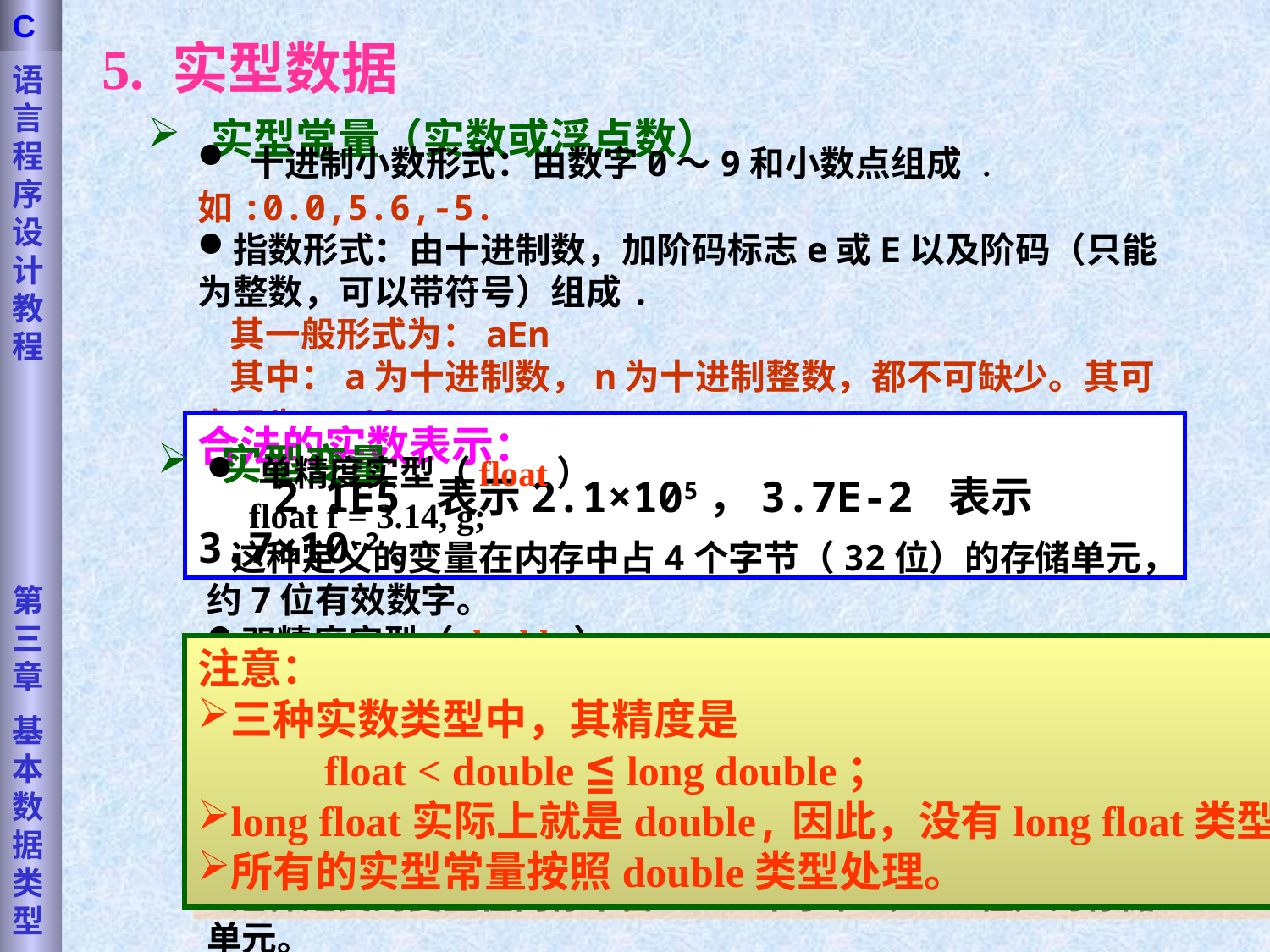

语言程序设计教程

第三章
基本数据类型
C
5. 实型数据
实型常量（实数或浮点数）
 十进制小数形式：由数字0～9和小数点组成 . 如:0.0,5.6,-5.
指数形式：由十进制数，加阶码标志e或E以及阶码（只能为整数，可以带符号）组成.
   其一般形式为：aEn
   其中：a为十进制数，n为十进制整数，都不可缺少。其可表示为a×10n
实型变量
合法的实数表示：
   2.1E5 表示2.1×105，3.7E-2 表示3.7×10-2。
 单精度实型（float）
  float f = 3.14, g;
  这种定义的变量在内存中占4个字节（32位）的存储单元，约7位有效数字。
双精度实型（double）
  double x, y;
  这种定义的变量在内存中占8个字节（64位）的存储单元，约16位有效数字。
长双精度实型（long double）
  long double x, y;
  这种定义的变量在内存中占8~12个字节（128位）的存储单元。

注意：
三种实数类型中，其精度是
     float < double ≦ long double；
long float实际上就是double,因此，没有long float类型；
所有的实型常量按照double类型处理。